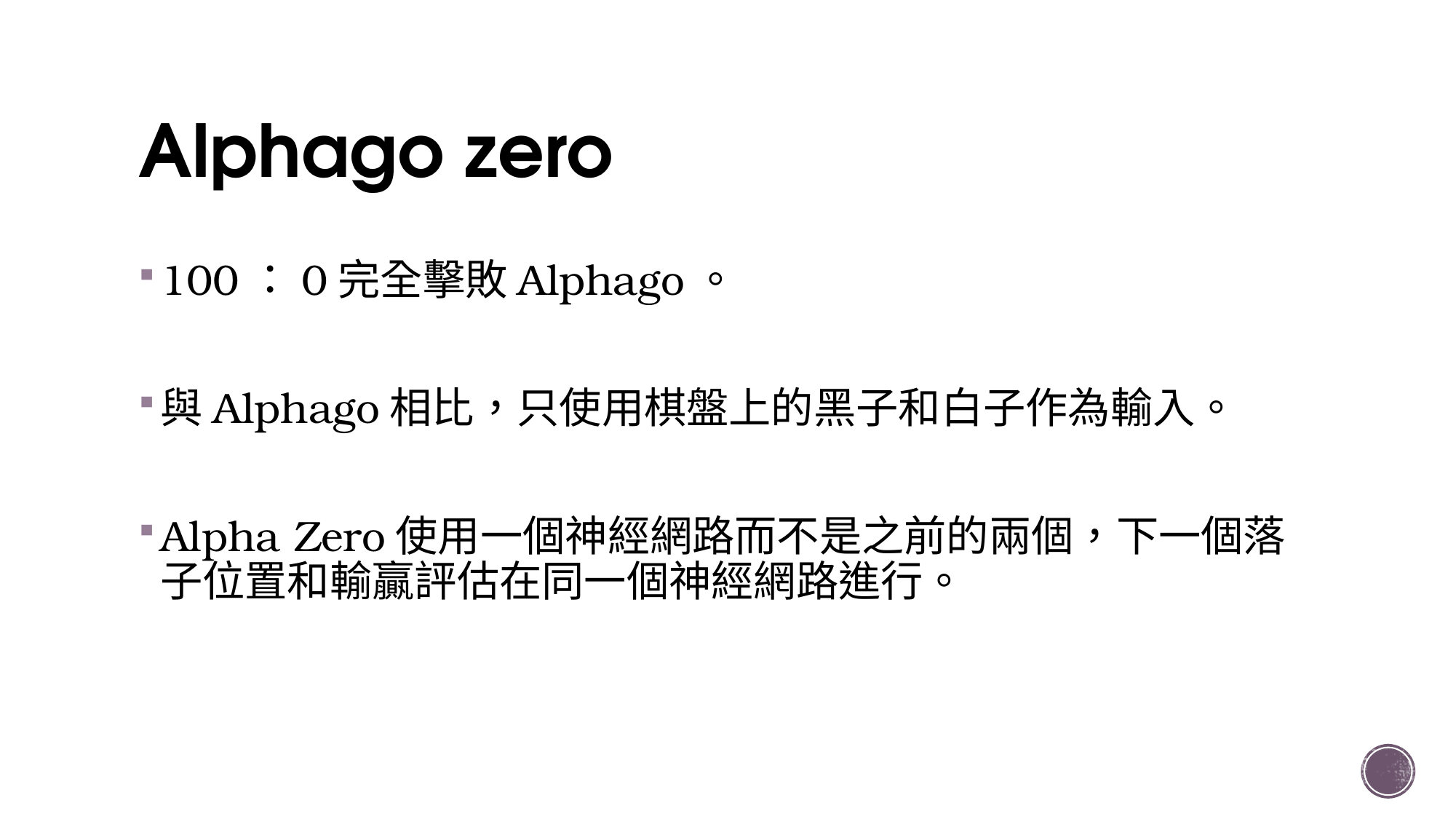

# Alphago zero
100：0完全擊敗Alphago。

與Alphago相比，只使用棋盤上的黑子和白子作為輸入。

Alpha Zero使用一個神經網路而不是之前的兩個，下一個落子位置和輸贏評估在同一個神經網路進行。